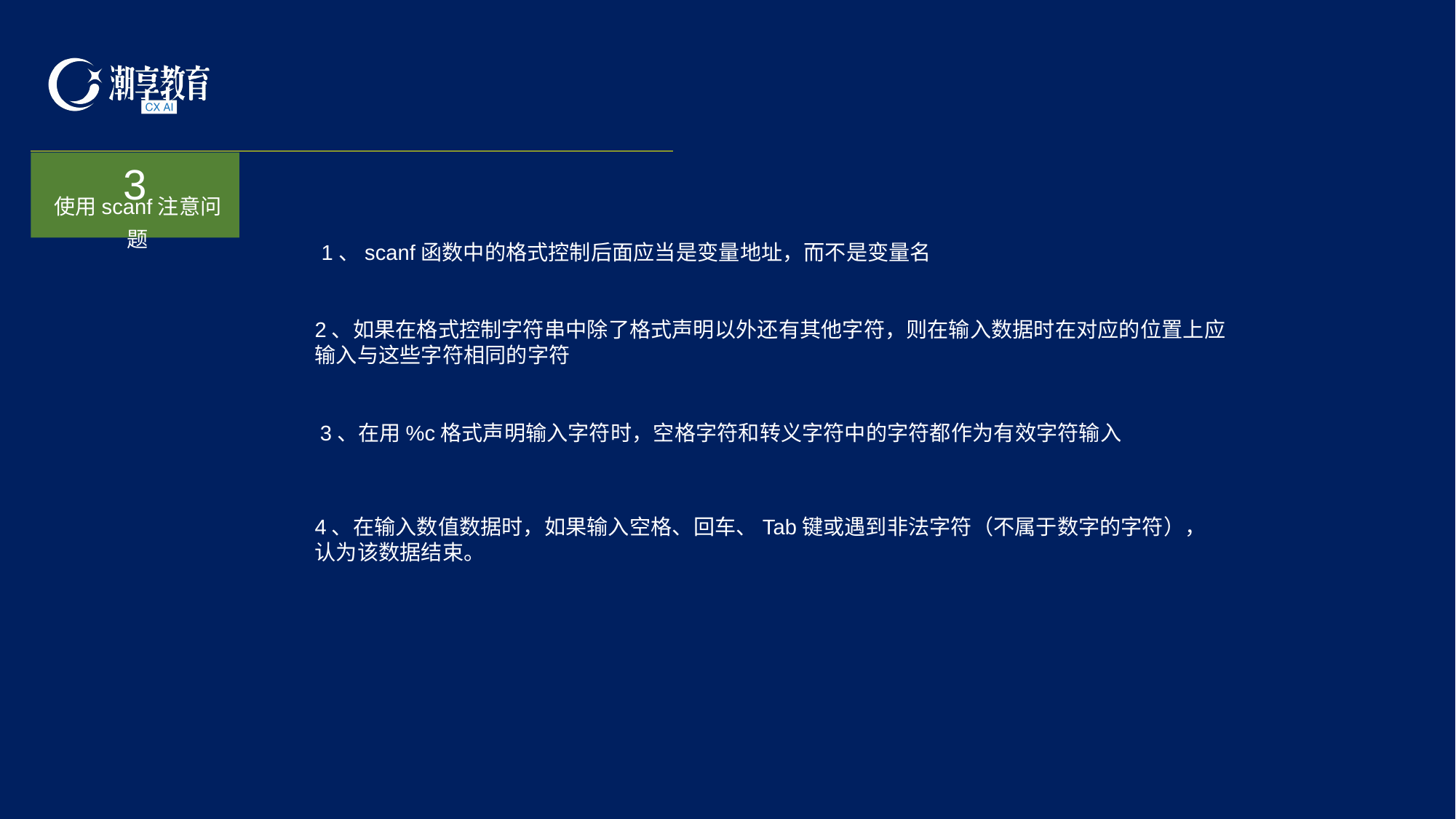

3

使用scanf注意问题
1、scanf函数中的格式控制后面应当是变量地址，而不是变量名
2、如果在格式控制字符串中除了格式声明以外还有其他字符，则在输入数据时在对应的位置上应输入与这些字符相同的字符
3、在用%c格式声明输入字符时，空格字符和转义字符中的字符都作为有效字符输入
4、在输入数值数据时，如果输入空格、回车、Tab键或遇到非法字符（不属于数字的字符），认为该数据结束。